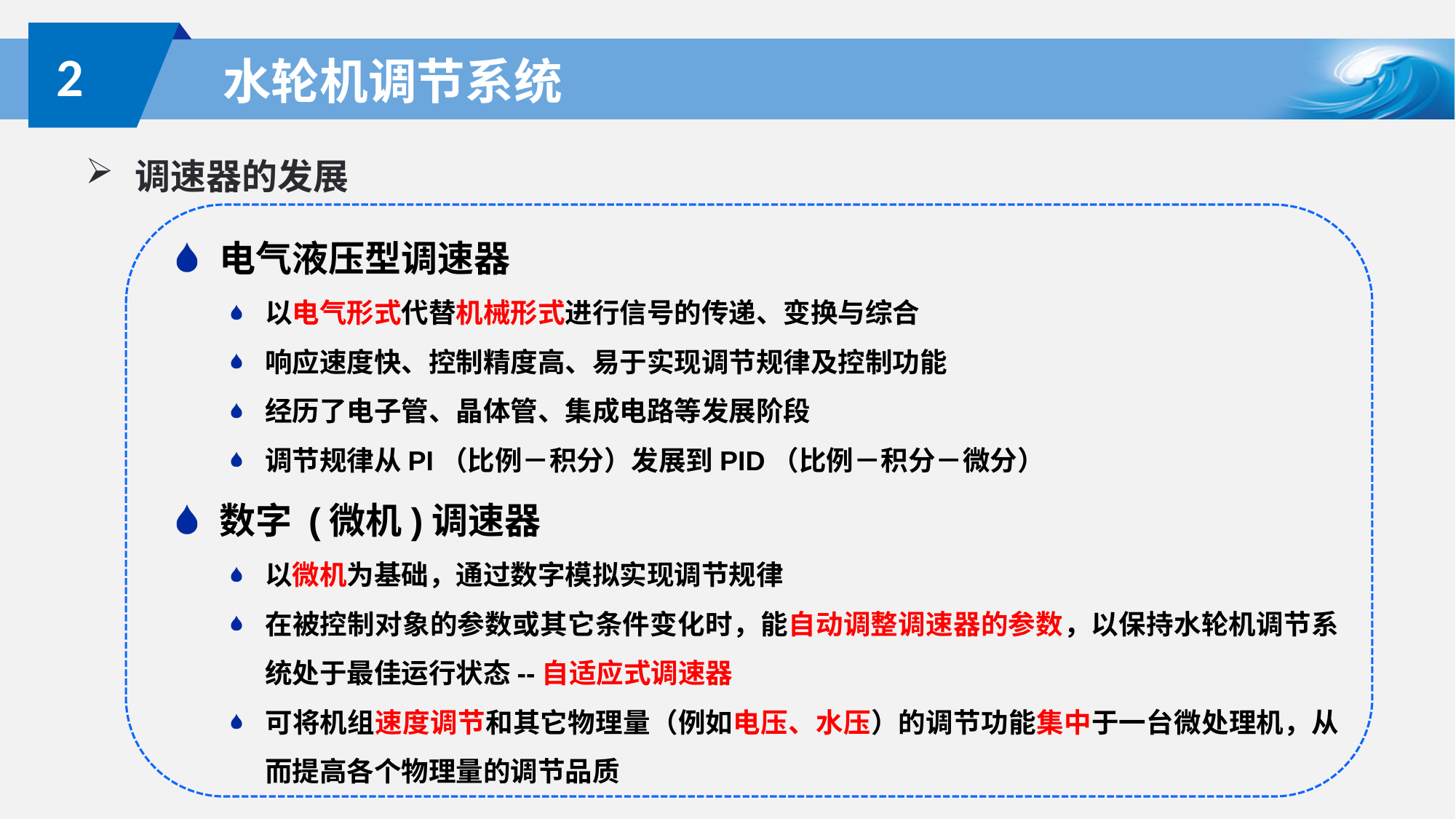

2
# 水轮机调节系统
调速器的发展
电气液压型调速器
以电气形式代替机械形式进行信号的传递、变换与综合
响应速度快、控制精度高、易于实现调节规律及控制功能
经历了电子管、晶体管、集成电路等发展阶段
调节规律从PI（比例－积分）发展到PID（比例－积分－微分）
数字 (微机)调速器
以微机为基础，通过数字模拟实现调节规律
在被控制对象的参数或其它条件变化时，能自动调整调速器的参数，以保持水轮机调节系统处于最佳运行状态--自适应式调速器
可将机组速度调节和其它物理量（例如电压、水压）的调节功能集中于一台微处理机，从而提高各个物理量的调节品质